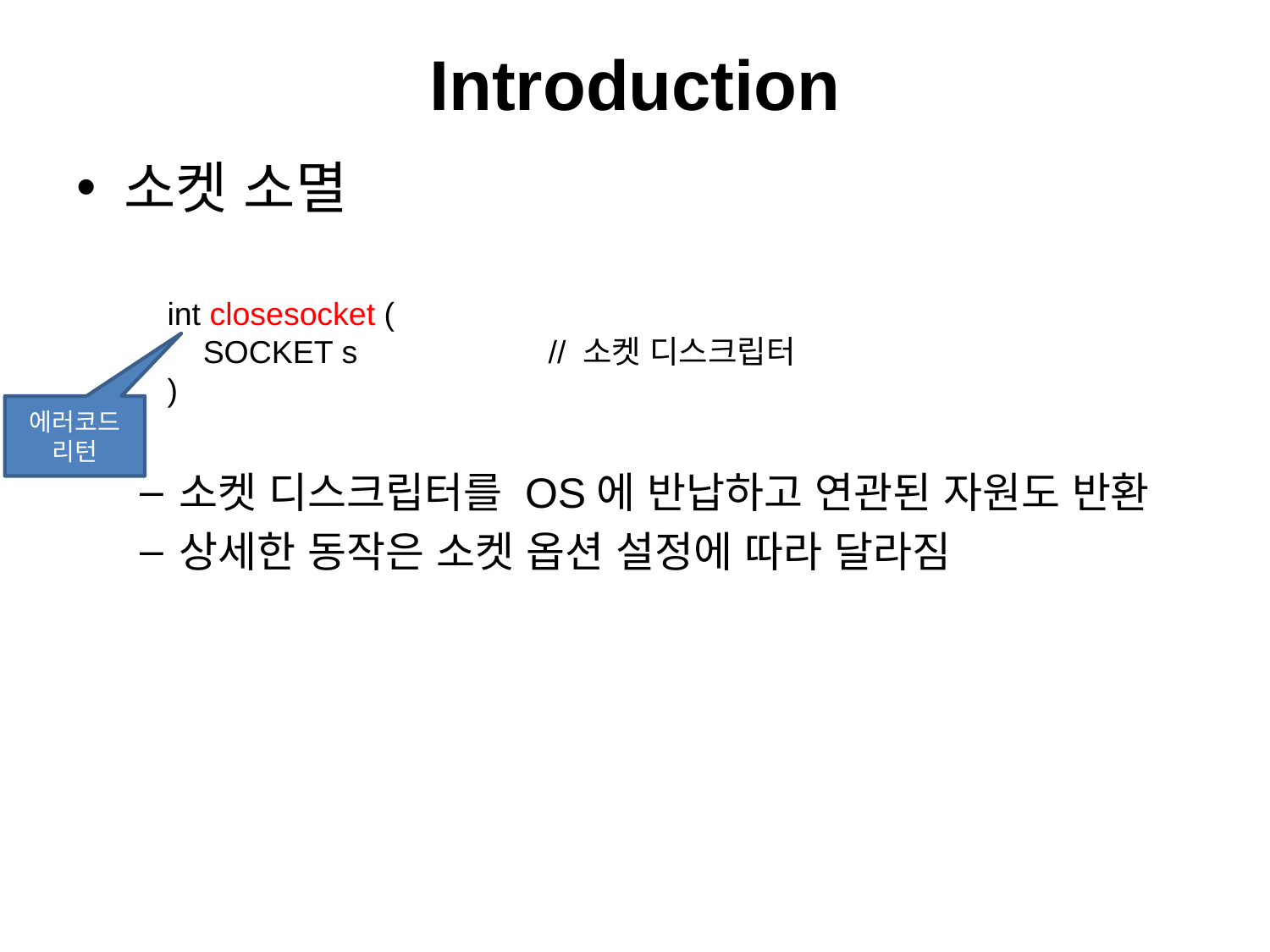

# Introduction
소켓 소멸

소켓 디스크립터를 OS에 반납하고 연관된 자원도 반환
상세한 동작은 소켓 옵션 설정에 따라 달라짐
int closesocket (
    SOCKET s		// 소켓 디스크립터
)
에러코드
리턴